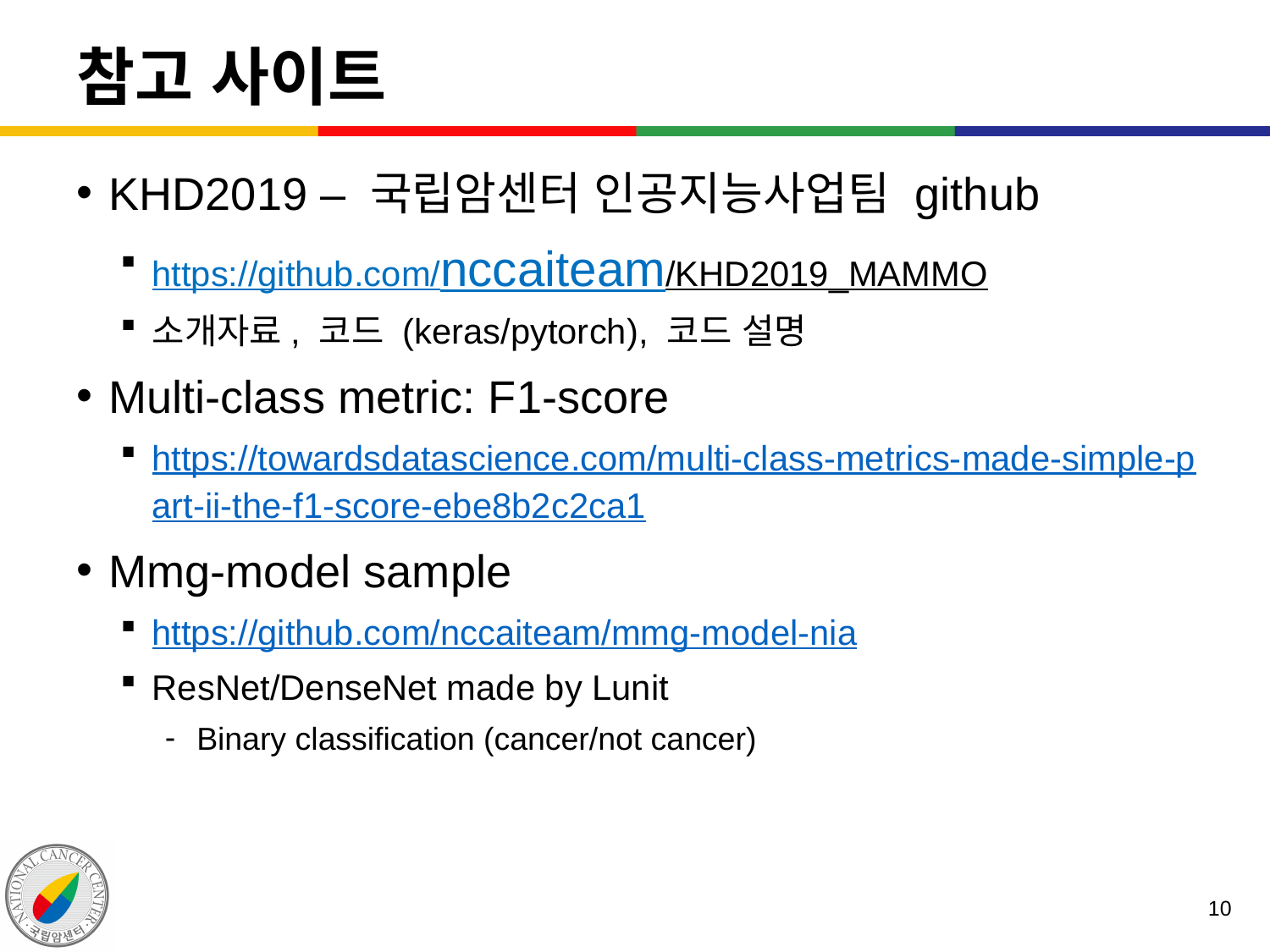

# 참고 사이트
KHD2019 – 국립암센터 인공지능사업팀 github
https://github.com/nccaiteam/KHD2019_MAMMO
소개자료, 코드 (keras/pytorch), 코드 설명
Multi-class metric: F1-score
https://towardsdatascience.com/multi-class-metrics-made-simple-part-ii-the-f1-score-ebe8b2c2ca1
Mmg-model sample
https://github.com/nccaiteam/mmg-model-nia
ResNet/DenseNet made by Lunit
Binary classification (cancer/not cancer)
10